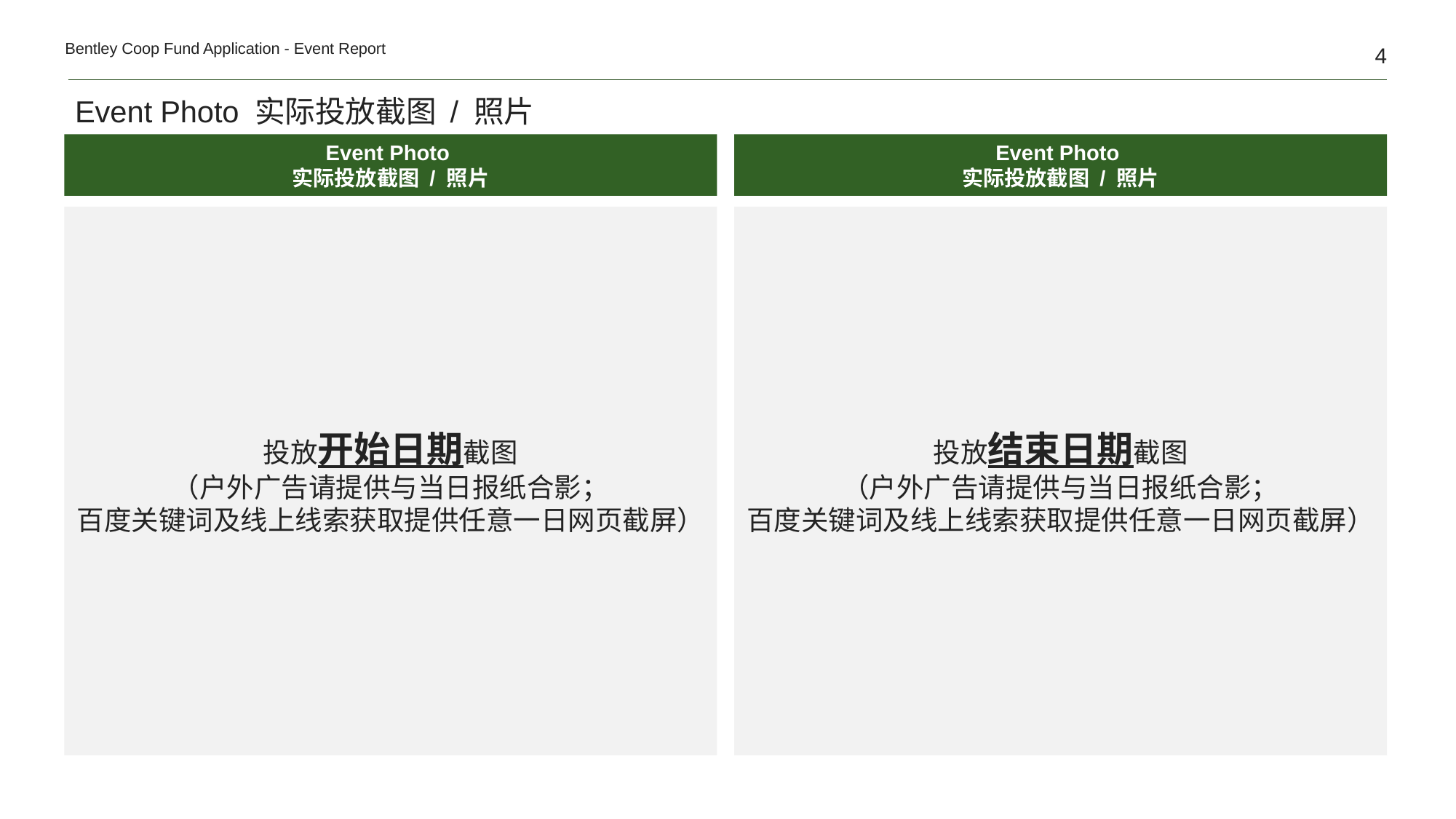

4
Bentley Coop Fund Application - Event Report
Event Photo 实际投放截图 / 照片
Event Photo
实际投放截图 / 照片
Event Photo
实际投放截图 / 照片
投放开始日期截图
（户外广告请提供与当日报纸合影；
百度关键词及线上线索获取提供任意一日网页截屏）
投放结束日期截图
（户外广告请提供与当日报纸合影；
百度关键词及线上线索获取提供任意一日网页截屏）